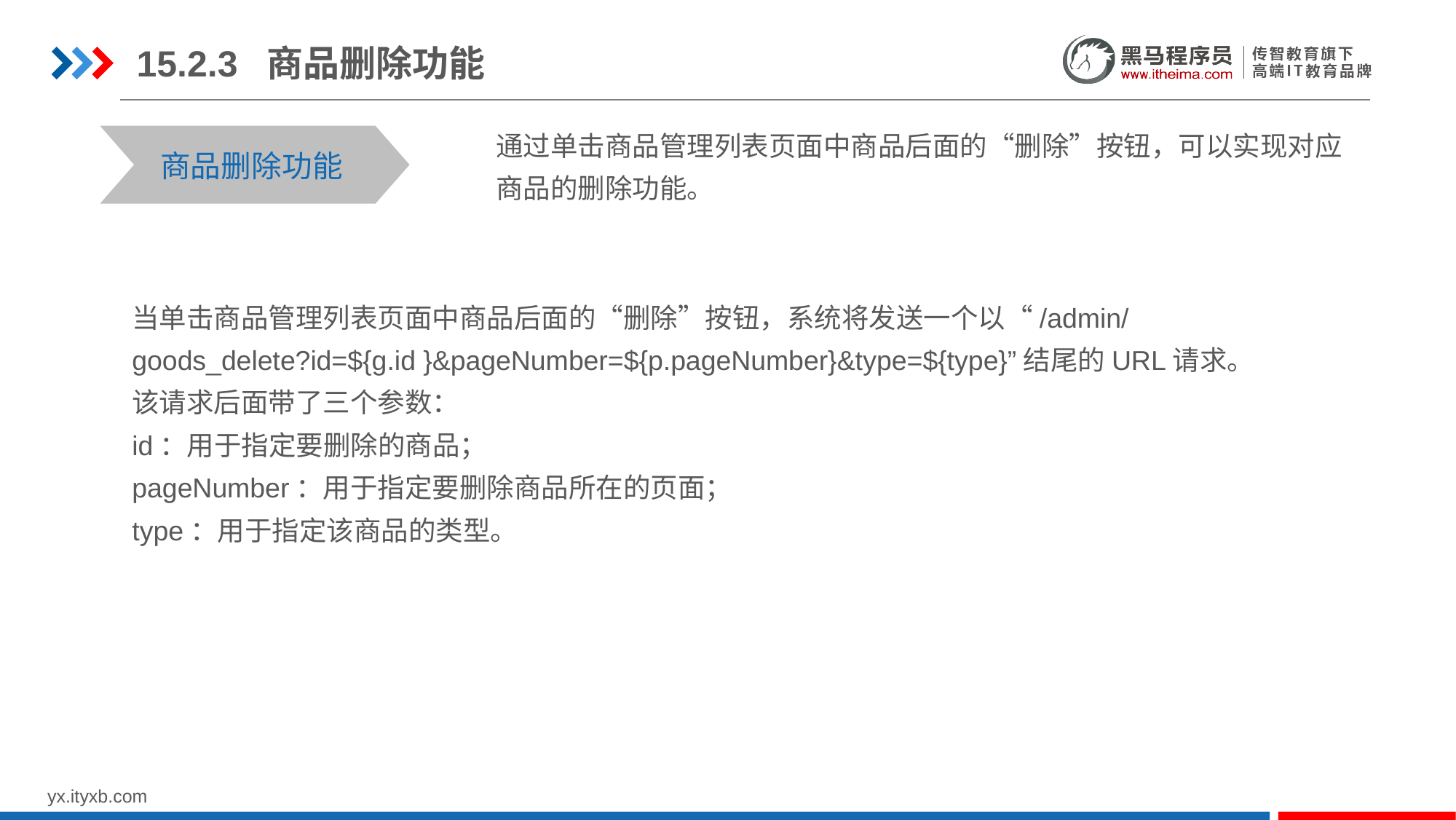

15.2.3  商品删除功能
通过单击商品管理列表页面中商品后面的“删除”按钮，可以实现对应商品的删除功能。

商品删除功能
当单击商品管理列表页面中商品后面的“删除”按钮，系统将发送一个以“/admin/goods_delete?id=${g.id }&pageNumber=${p.pageNumber}&type=${type}”结尾的URL请求。
该请求后面带了三个参数：
id：用于指定要删除的商品；
pageNumber：用于指定要删除商品所在的页面；
type：用于指定该商品的类型。